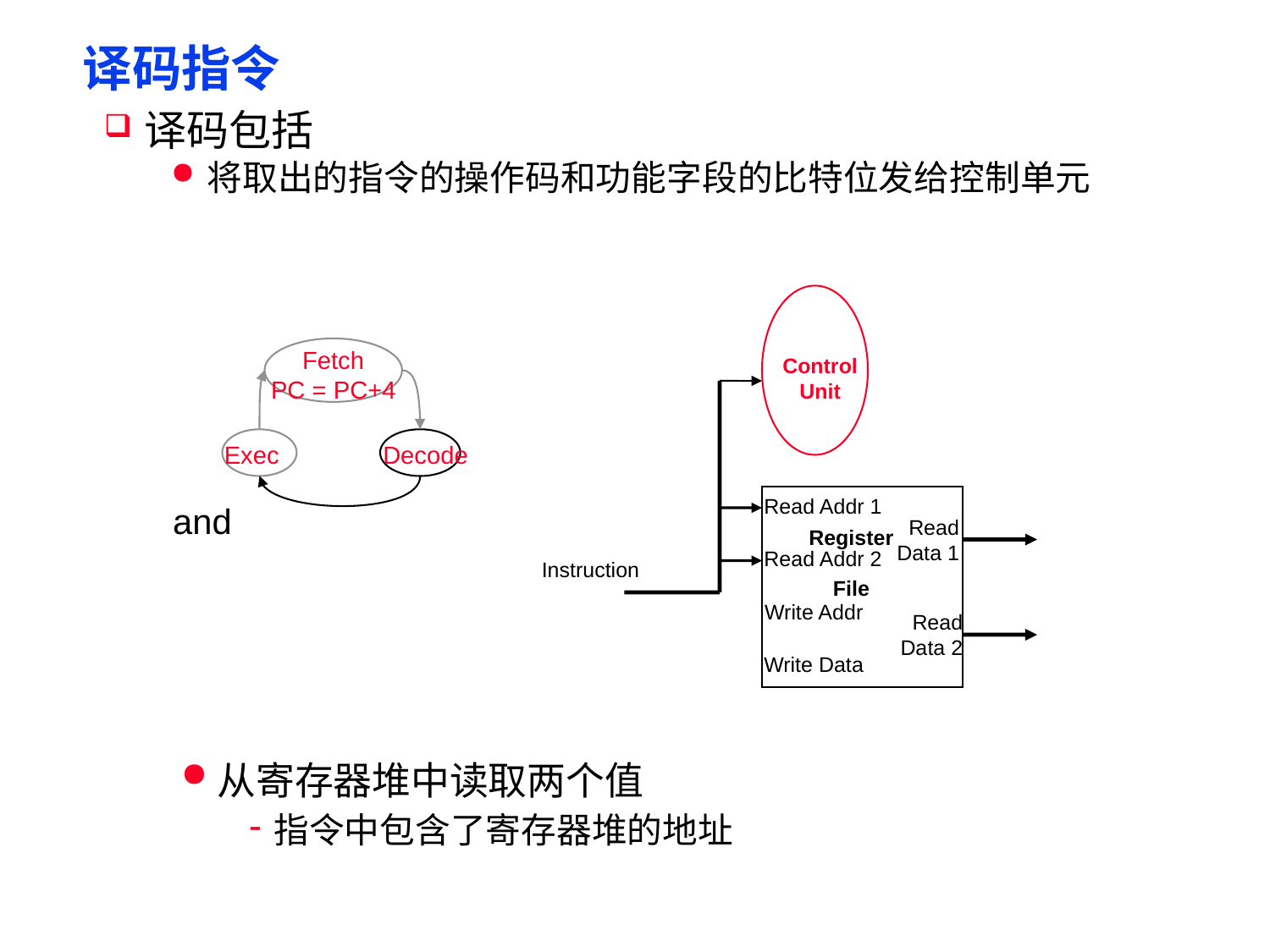

# 译码指令
译码包括
将取出的指令的操作码和功能字段的比特位发给控制单元

and

Fetch
PC = PC+4

Exec
Decode
Control
Unit

Read Addr 1

Read
 Data 1
Register

File
Read Addr 2

Write Addr
Read
 Data 2

Write Data
Instruction

从寄存器堆中读取两个值
指令中包含了寄存器堆的地址